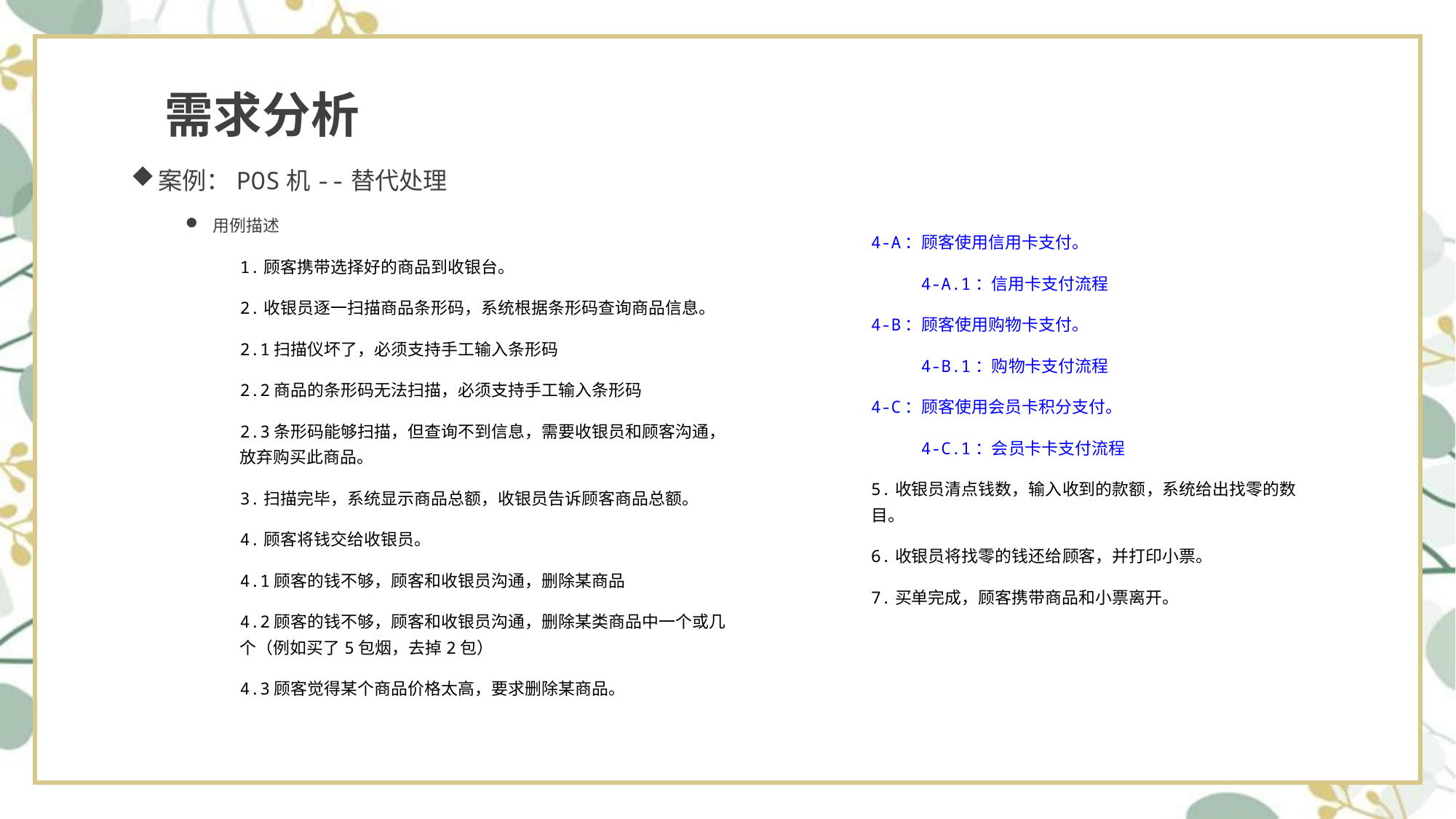

# 需求分析
案例：POS机--替代处理
用例描述
1.顾客携带选择好的商品到收银台。
2.收银员逐一扫描商品条形码，系统根据条形码查询商品信息。
2.1扫描仪坏了，必须支持手工输入条形码
2.2商品的条形码无法扫描，必须支持手工输入条形码
2.3条形码能够扫描，但查询不到信息，需要收银员和顾客沟通，放弃购买此商品。
3.扫描完毕，系统显示商品总额，收银员告诉顾客商品总额。
4.顾客将钱交给收银员。
4.1顾客的钱不够，顾客和收银员沟通，删除某商品
4.2顾客的钱不够，顾客和收银员沟通，删除某类商品中一个或几个（例如买了5包烟，去掉2包）
4.3顾客觉得某个商品价格太高，要求删除某商品。
4-A：顾客使用信用卡支付。
     4-A.1：信用卡支付流程
4-B：顾客使用购物卡支付。
     4-B.1：购物卡支付流程
4-C：顾客使用会员卡积分支付。
     4-C.1：会员卡卡支付流程
5.收银员清点钱数，输入收到的款额，系统给出找零的数目。
6.收银员将找零的钱还给顾客，并打印小票。
7.买单完成，顾客携带商品和小票离开。